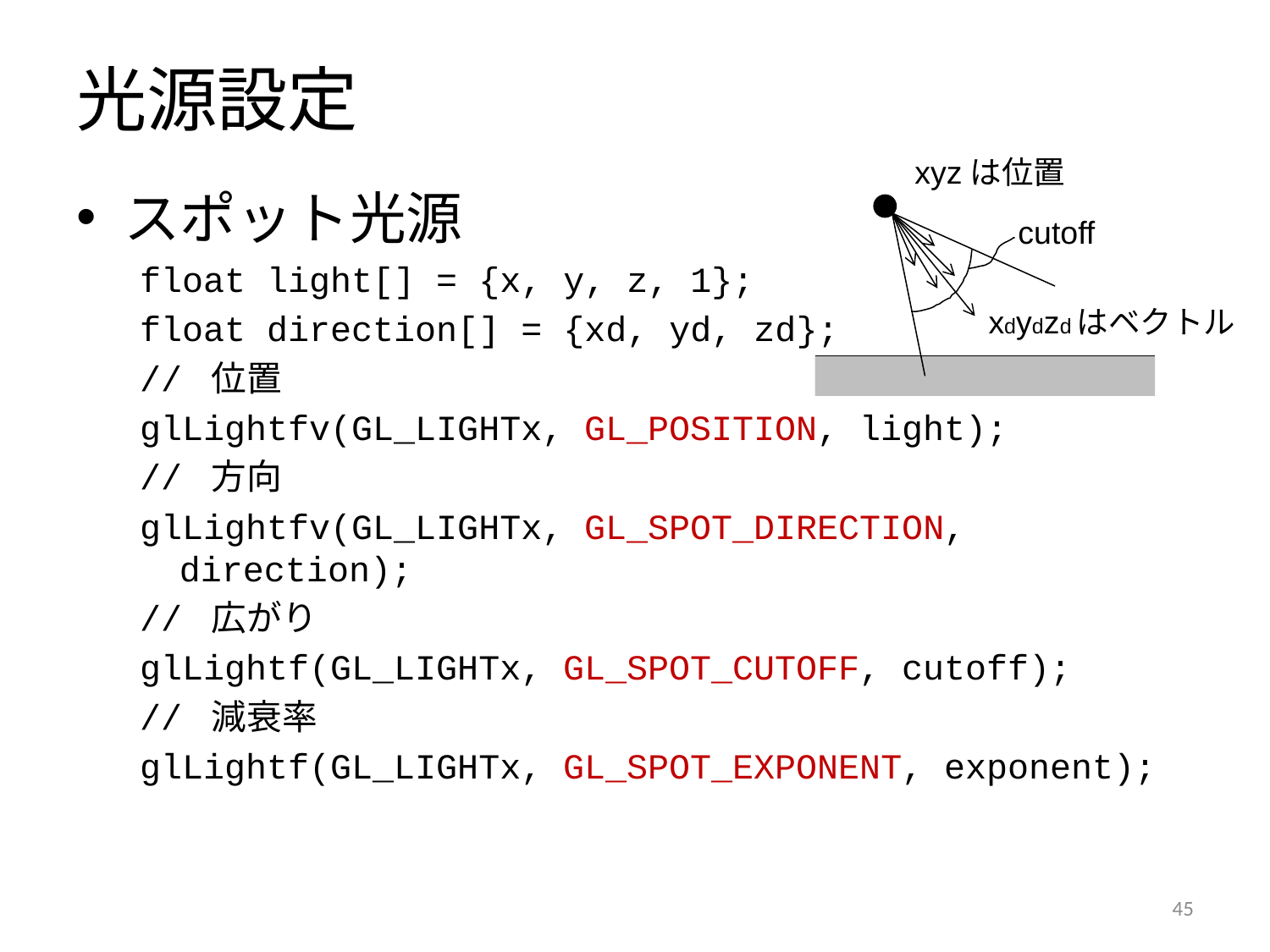

# 光源設定
xyzは位置
スポット光源
float light[] = {x, y, z, 1};
float direction[] = {xd, yd, zd};
// 位置
glLightfv(GL_LIGHTx, GL_POSITION, light);
// 方向
glLightfv(GL_LIGHTx, GL_SPOT_DIRECTION, direction);
// 広がり
glLightf(GL_LIGHTx, GL_SPOT_CUTOFF, cutoff);
// 減衰率
glLightf(GL_LIGHTx, GL_SPOT_EXPONENT, exponent);

cutoff

xdydzdはベクトル

45